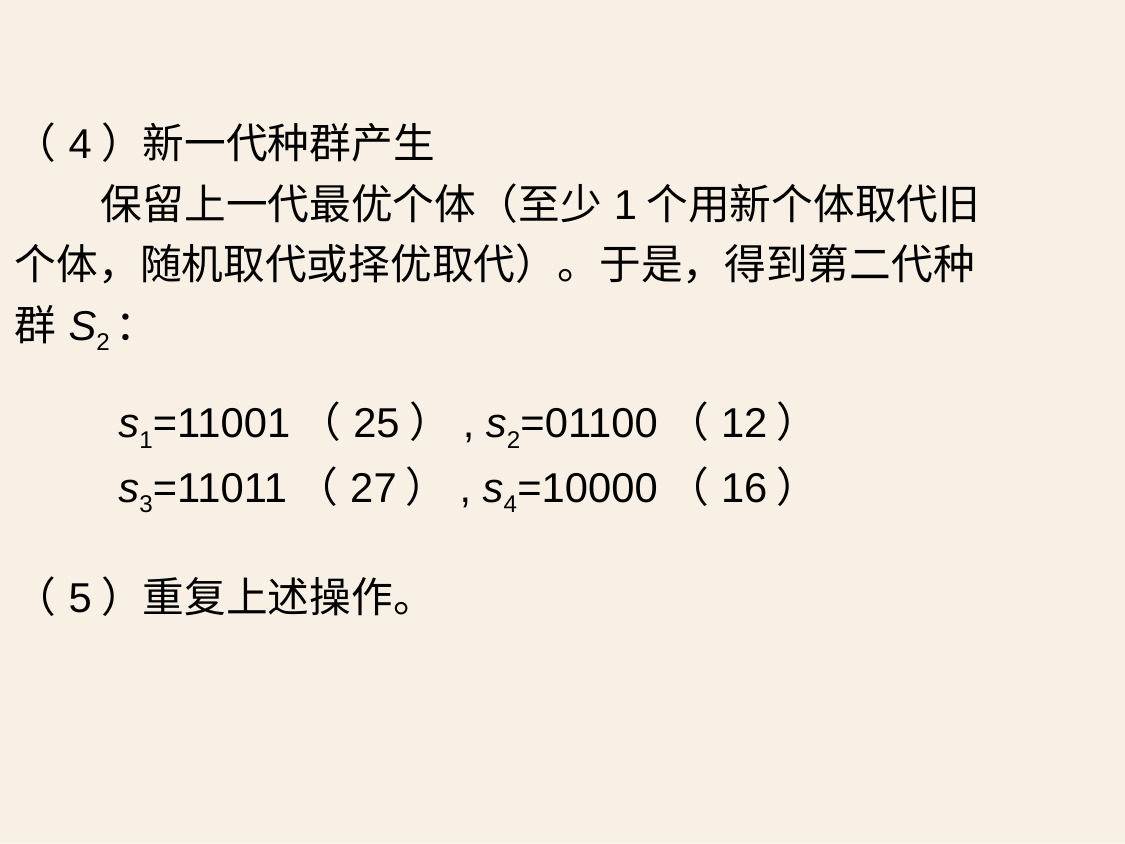

（4）新一代种群产生
        保留上一代最优个体（至少1个用新个体取代旧个体，随机取代或择优取代）。于是，得到第二代种群S2：
         s1=11001（25）, s2=01100（12）
         s3=11011（27）, s4=10000（16）

（5）重复上述操作。